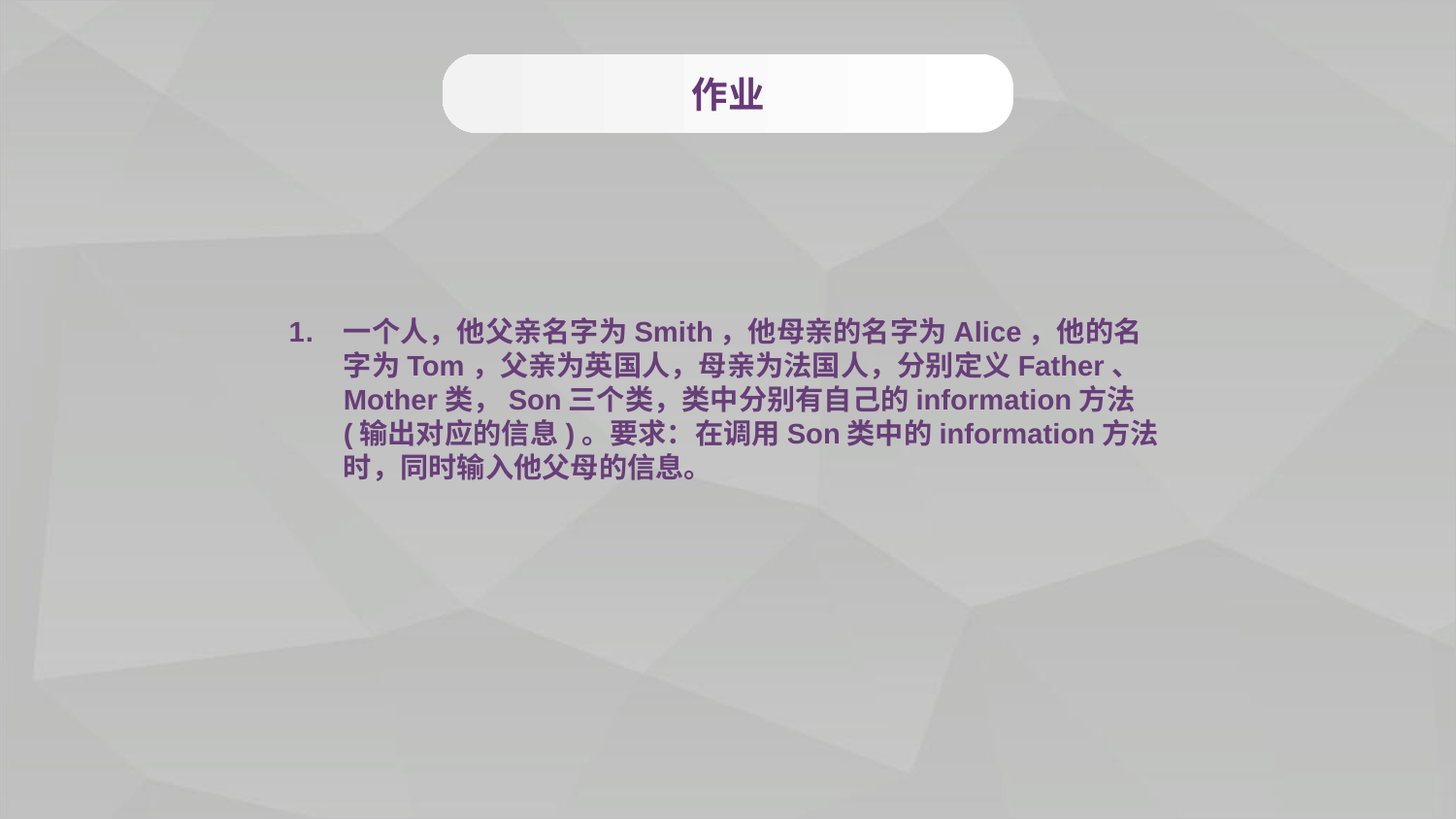

作业
一个人，他父亲名字为Smith，他母亲的名字为Alice，他的名字为Tom，父亲为英国人，母亲为法国人，分别定义Father、Mother类，Son三个类，类中分别有自己的information方法(输出对应的信息)。要求：在调用Son类中的information方法时，同时输入他父母的信息。